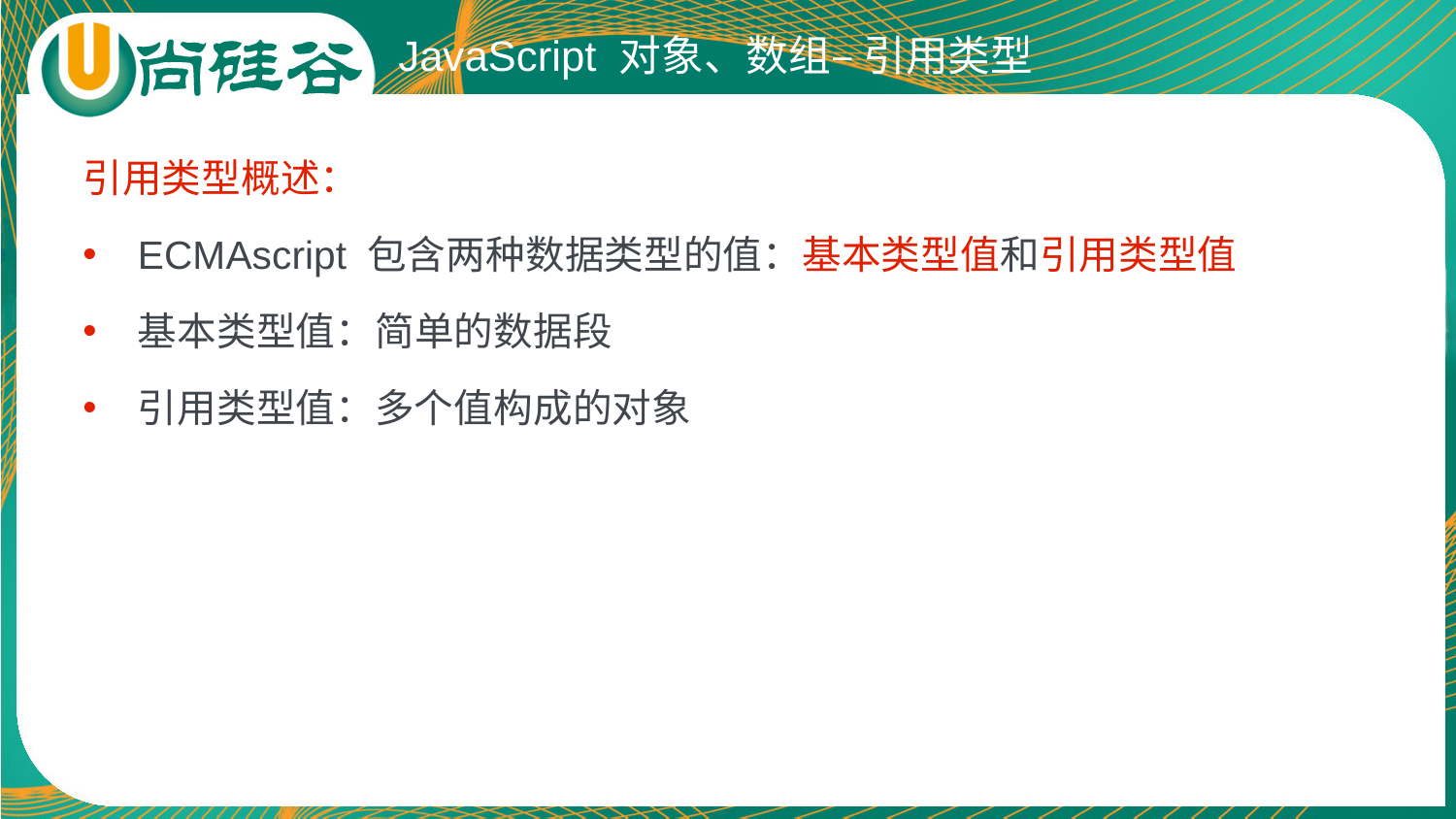

# JavaScript 对象、数组– 引用类型
引用类型概述：
ECMAscript 包含两种数据类型的值：基本类型值和引用类型值
基本类型值：简单的数据段
引用类型值：多个值构成的对象